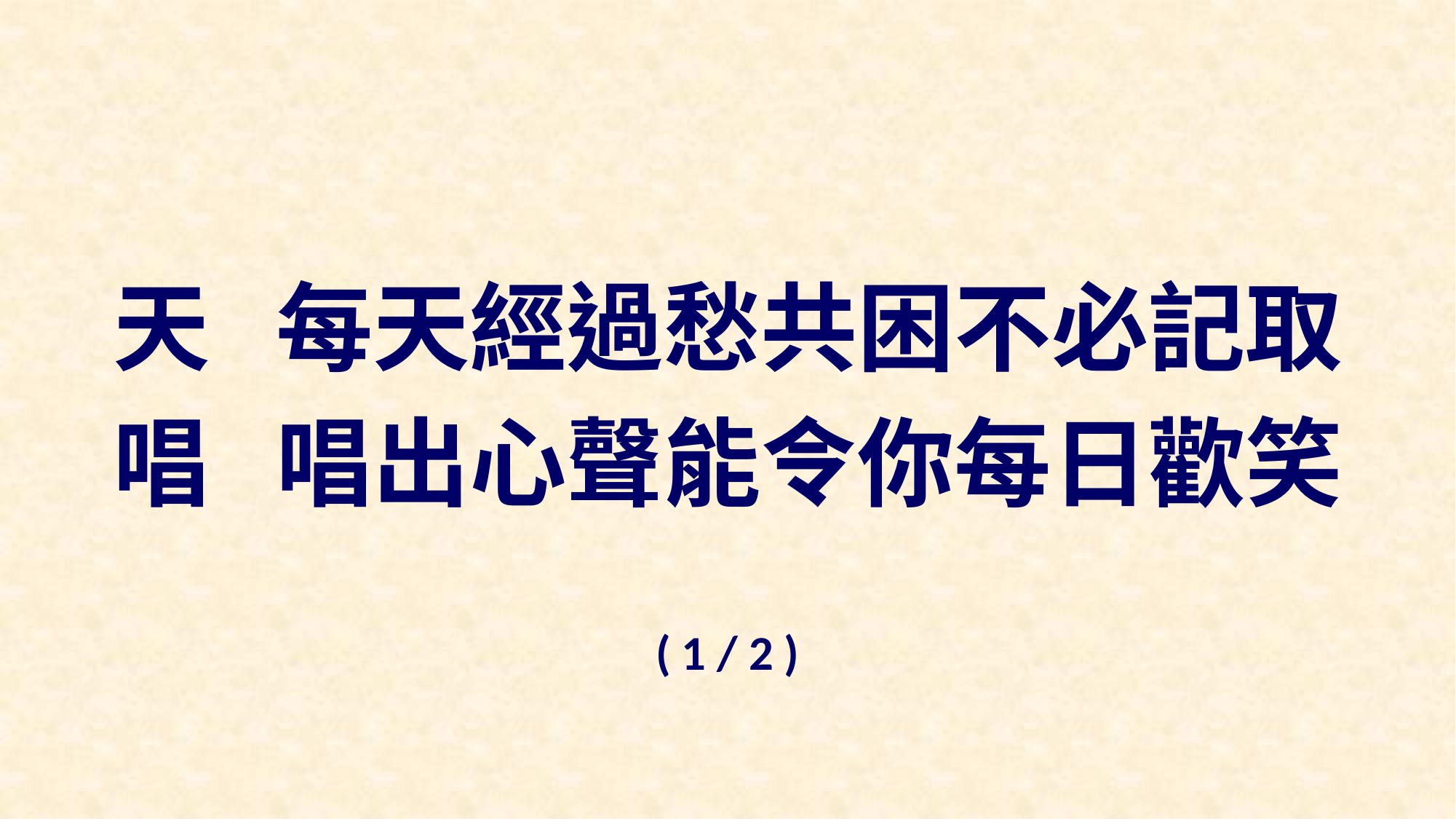

天   每天經過愁共困不必記取
唱   唱出心聲能令你每日歡笑
( 1 / 2 )